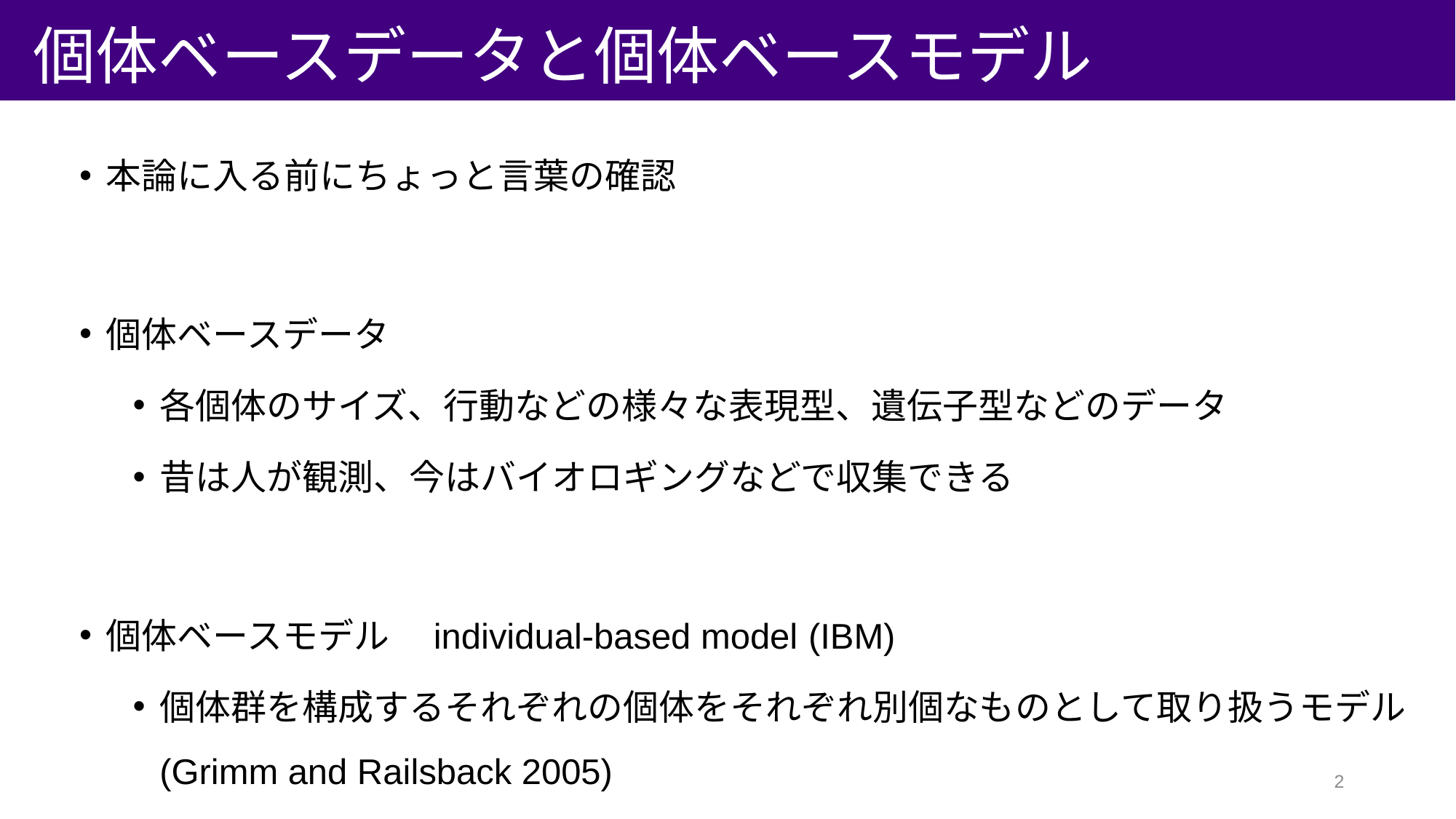

# 個体ベースデータと個体ベースモデル
本論に入る前にちょっと言葉の確認

個体ベースデータ
各個体のサイズ、行動などの様々な表現型、遺伝子型などのデータ
昔は人が観測、今はバイオロギングなどで収集できる

個体ベースモデル　individual-based model (IBM)
個体群を構成するそれぞれの個体をそれぞれ別個なものとして取り扱うモデル(Grimm and Railsback 2005)

2